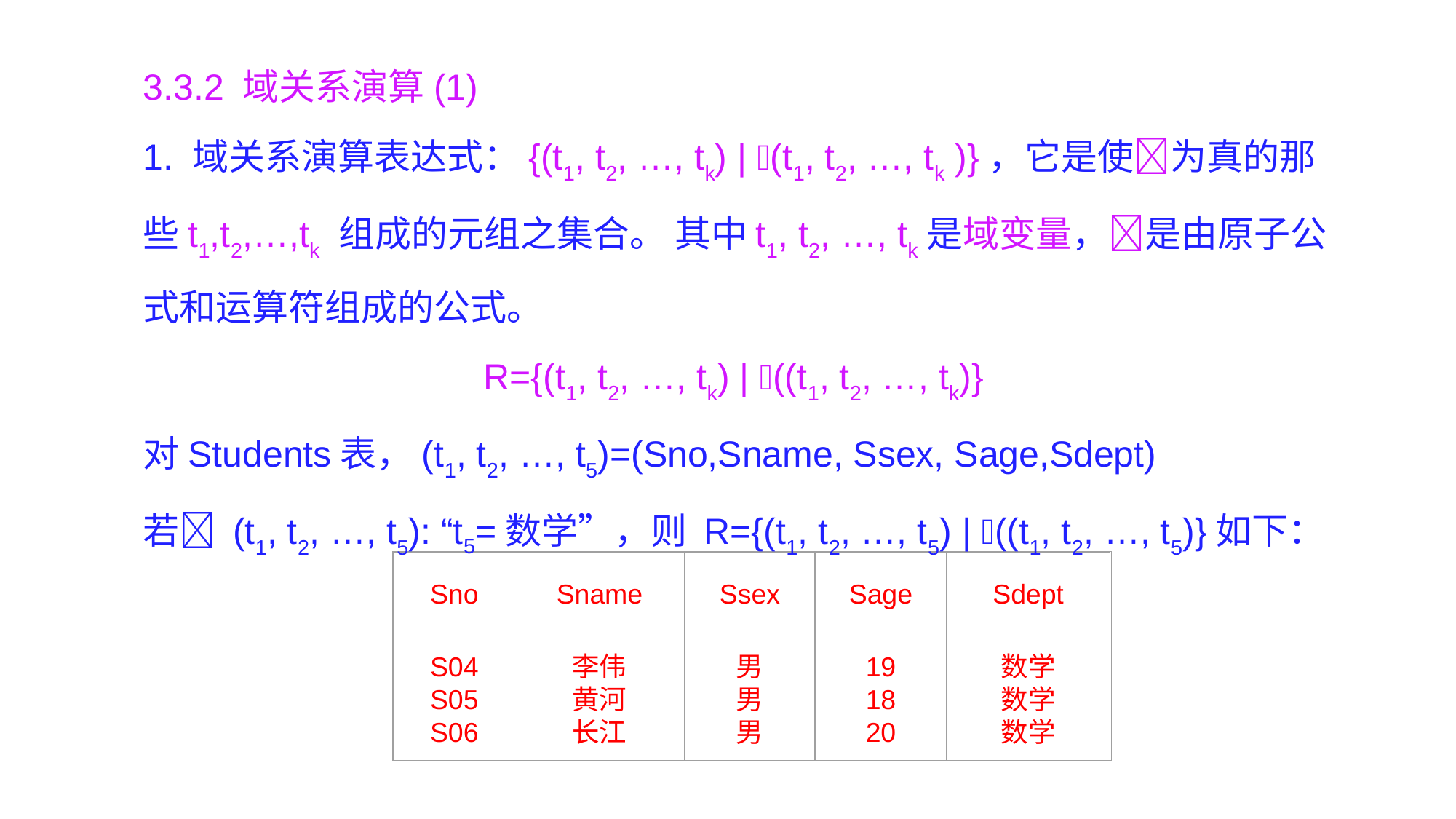

3.3.2 域关系演算(1)
1. 域关系演算表达式：{(t1, t2, …, tk) | ψ(t1, t2, …, tk )}，它是使ψ为真的那些t1,t2,…,tk 组成的元组之集合。 其中t1, t2, …, tk是域变量，ψ是由原子公式和运算符组成的公式。
R={(t1, t2, …, tk) | ψ((t1, t2, …, tk)}
对Students表，(t1, t2, …, t5)=(Sno,Sname, Ssex, Sage,Sdept)
若ψ (t1, t2, …, t5): “t5=数学”，则 R={(t1, t2, …, t5) | ψ((t1, t2, …, t5)}如下：

Sno

Sname

Ssex

Sage

Sdept

S04
S05
S06

李伟
黄河
长江

男
男
男

19
18
20

数学
数学
数学